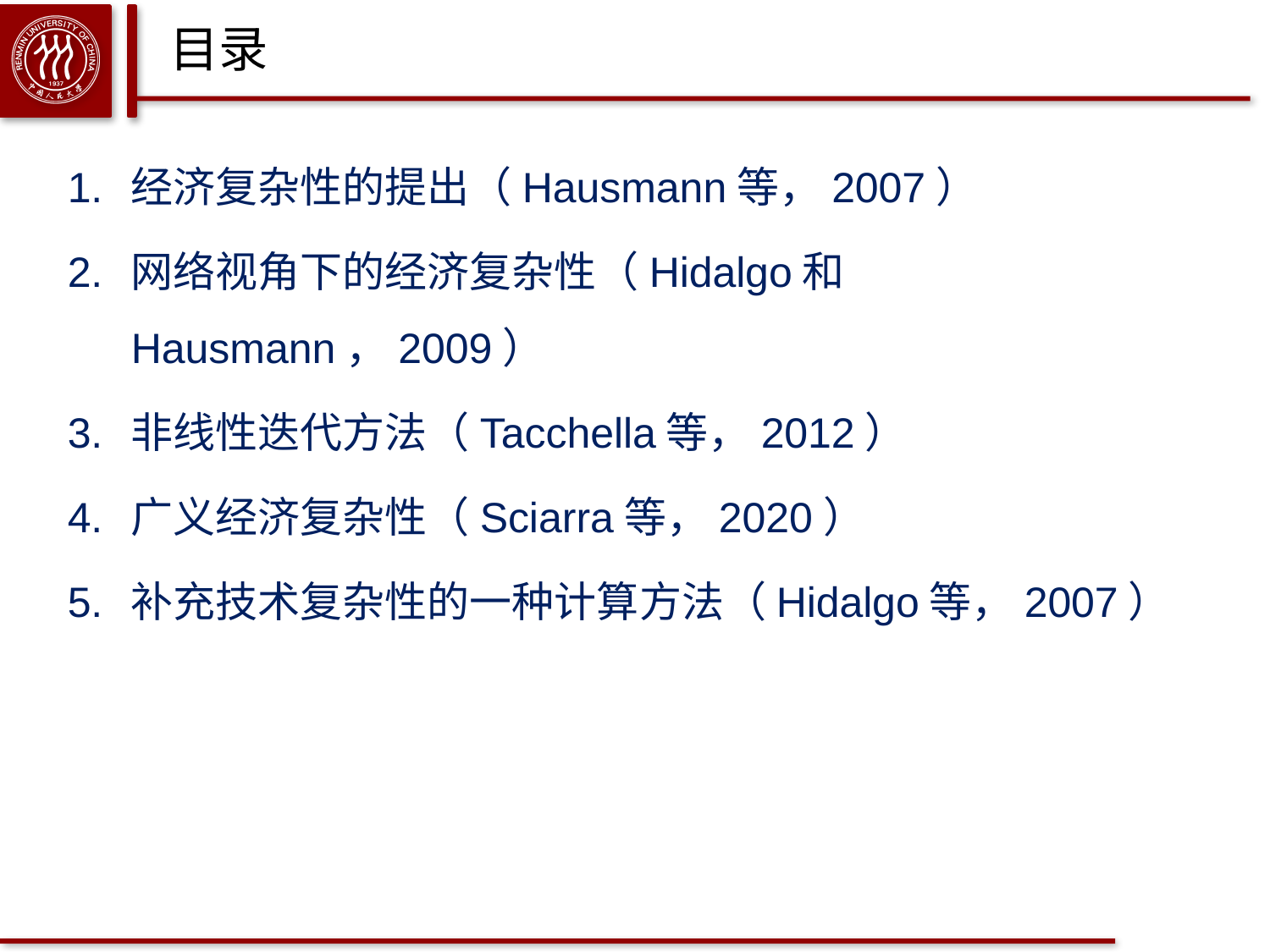

# 目录
经济复杂性的提出（Hausmann等，2007）
网络视角下的经济复杂性（Hidalgo和Hausmann，2009）
非线性迭代方法（Tacchella等，2012）
广义经济复杂性（Sciarra等，2020）
补充技术复杂性的一种计算方法（Hidalgo等，2007）